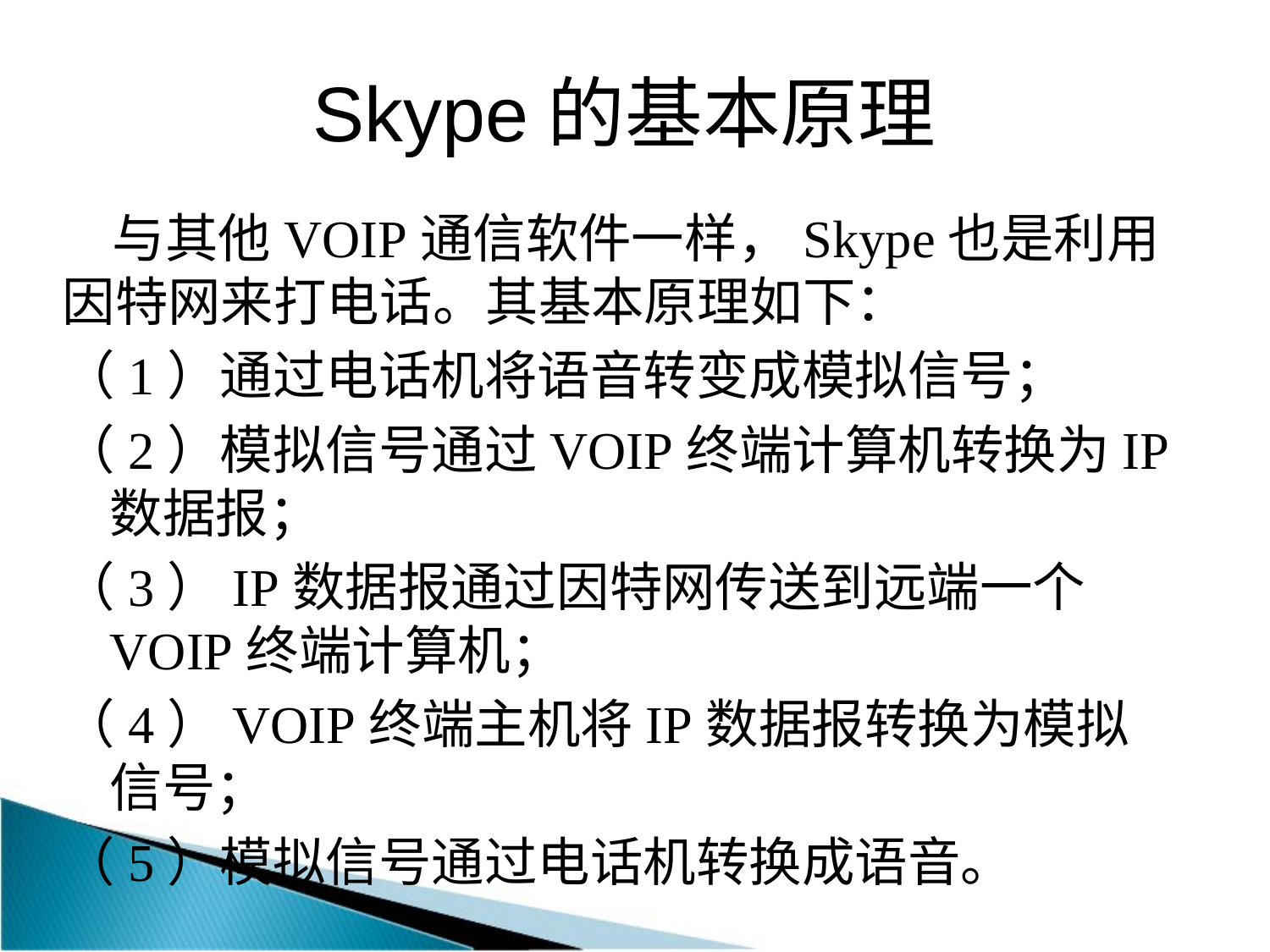

# Skype的基本原理
与其他VOIP通信软件一样，Skype也是利用因特网来打电话。其基本原理如下：
（1）通过电话机将语音转变成模拟信号；
（2）模拟信号通过VOIP终端计算机转换为IP数据报；
（3）IP数据报通过因特网传送到远端一个VOIP终端计算机；
（4）VOIP终端主机将IP数据报转换为模拟信号；
（5）模拟信号通过电话机转换成语音。